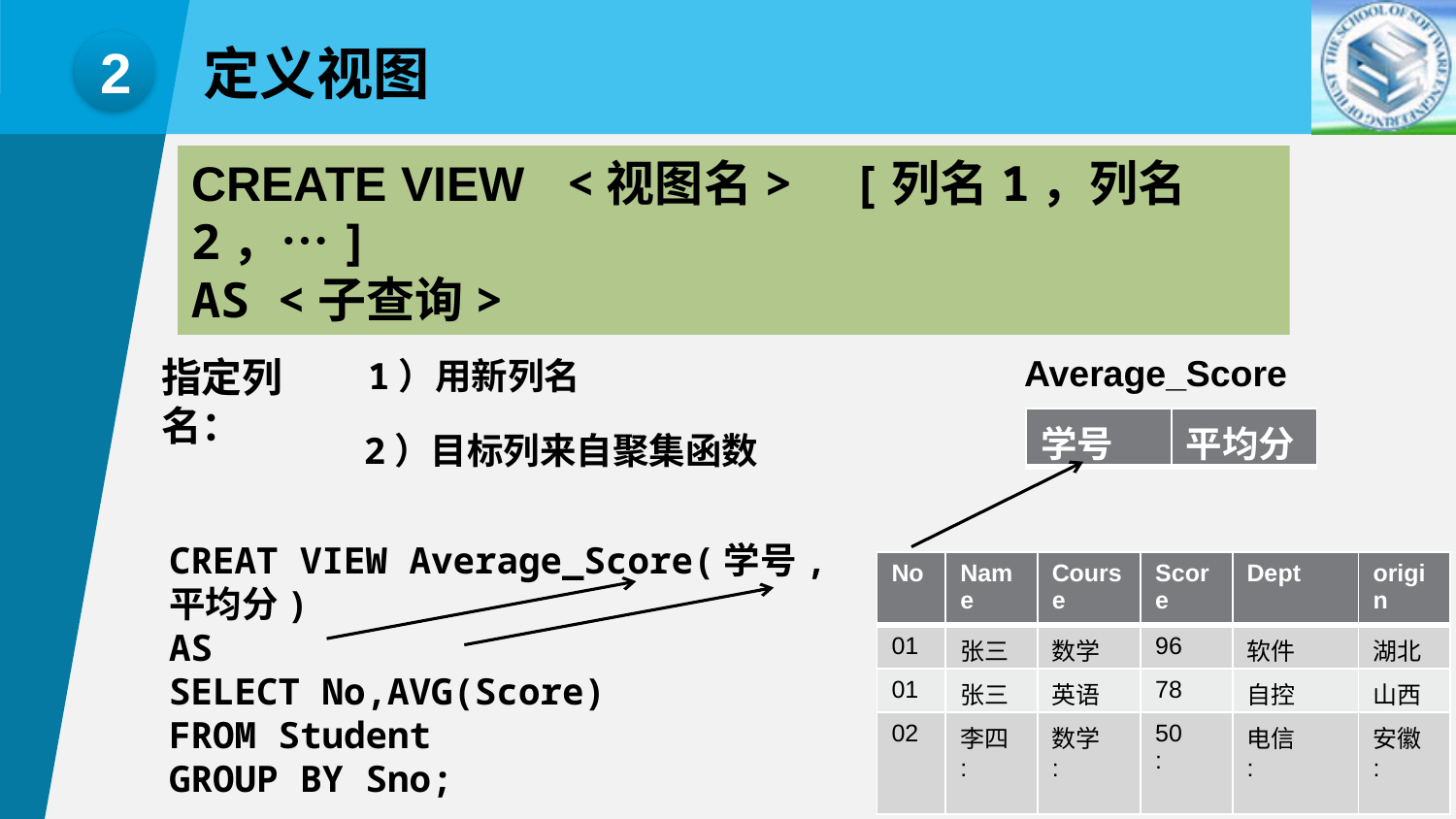

2
定义视图
CREATE VIEW   <视图名>  [列名1，列名2，…]
AS  <子查询>
Average_Score
指定列名：
1）用新列名
| 学号 | 平均分 |
| --- | --- |
2）目标列来自聚集函数
CREAT VIEW Average_Score(学号,平均分)
AS
SELECT No,AVG(Score)
FROM Student
GROUP BY Sno;
| No | Name | Course | Score | Dept | origin |
| --- | --- | --- | --- | --- | --- |
| 01 | 张三 | 数学 | 96 | 软件 | 湖北 |
| 01 | 张三 | 英语 | 78 | 自控 | 山西 |
| 02 | 李四 : | 数学 : | 50 : | 电信 : | 安徽 : |